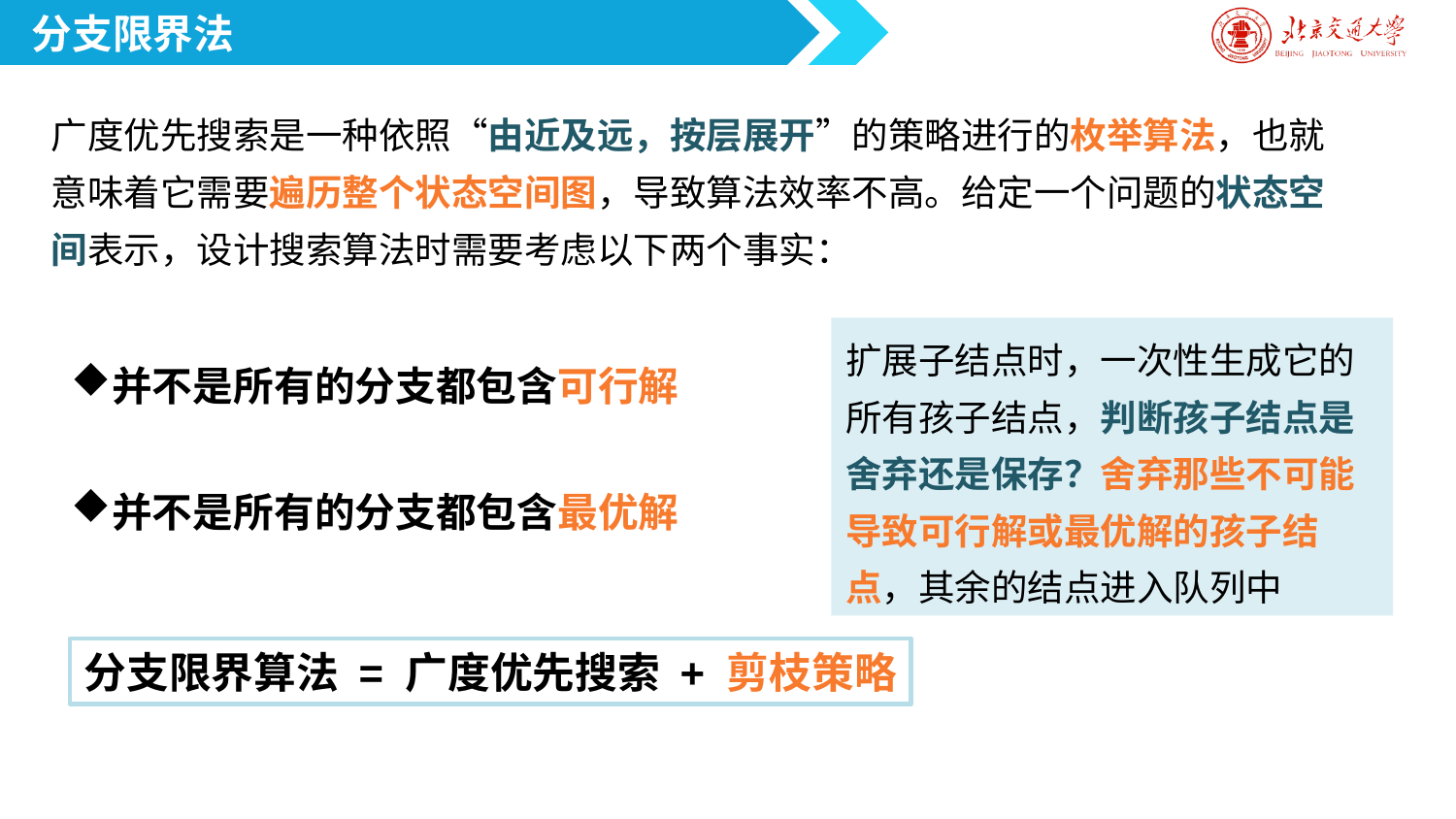

分支限界法
广度优先搜索是一种依照“由近及远，按层展开”的策略进行的枚举算法，也就意味着它需要遍历整个状态空间图，导致算法效率不高。给定一个问题的状态空间表示，设计搜索算法时需要考虑以下两个事实：
扩展子结点时，一次性生成它的所有孩子结点，判断孩子结点是舍弃还是保存？舍弃那些不可能导致可行解或最优解的孩子结点，其余的结点进入队列中
并不是所有的分支都包含可行解

并不是所有的分支都包含最优解
分支限界算法 = 广度优先搜索 + 剪枝策略